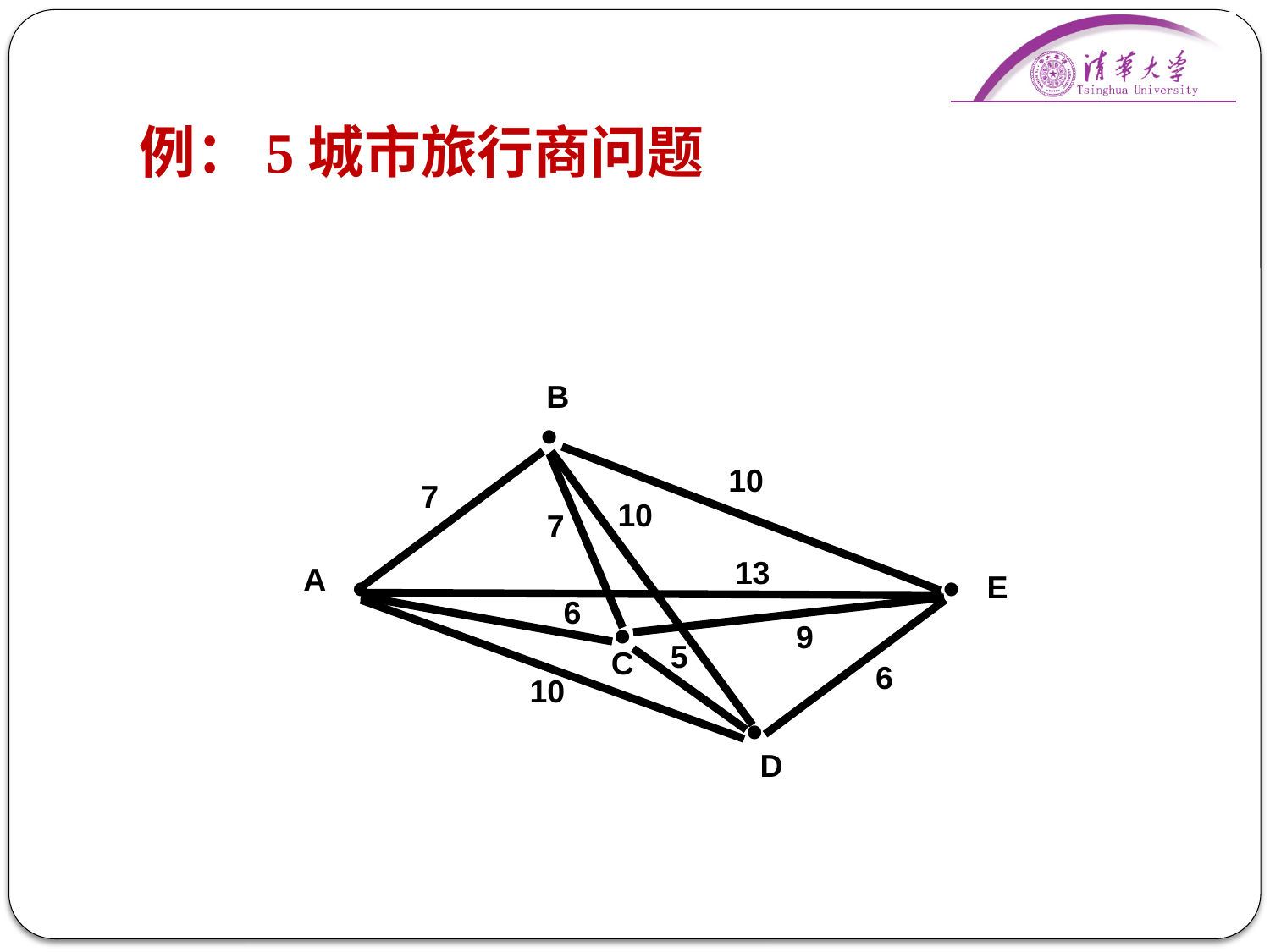

# 例：5城市旅行商问题
B
●

10
7
10
7
13
A
●
●
E
6

●
9
5
C

6
10
●
D